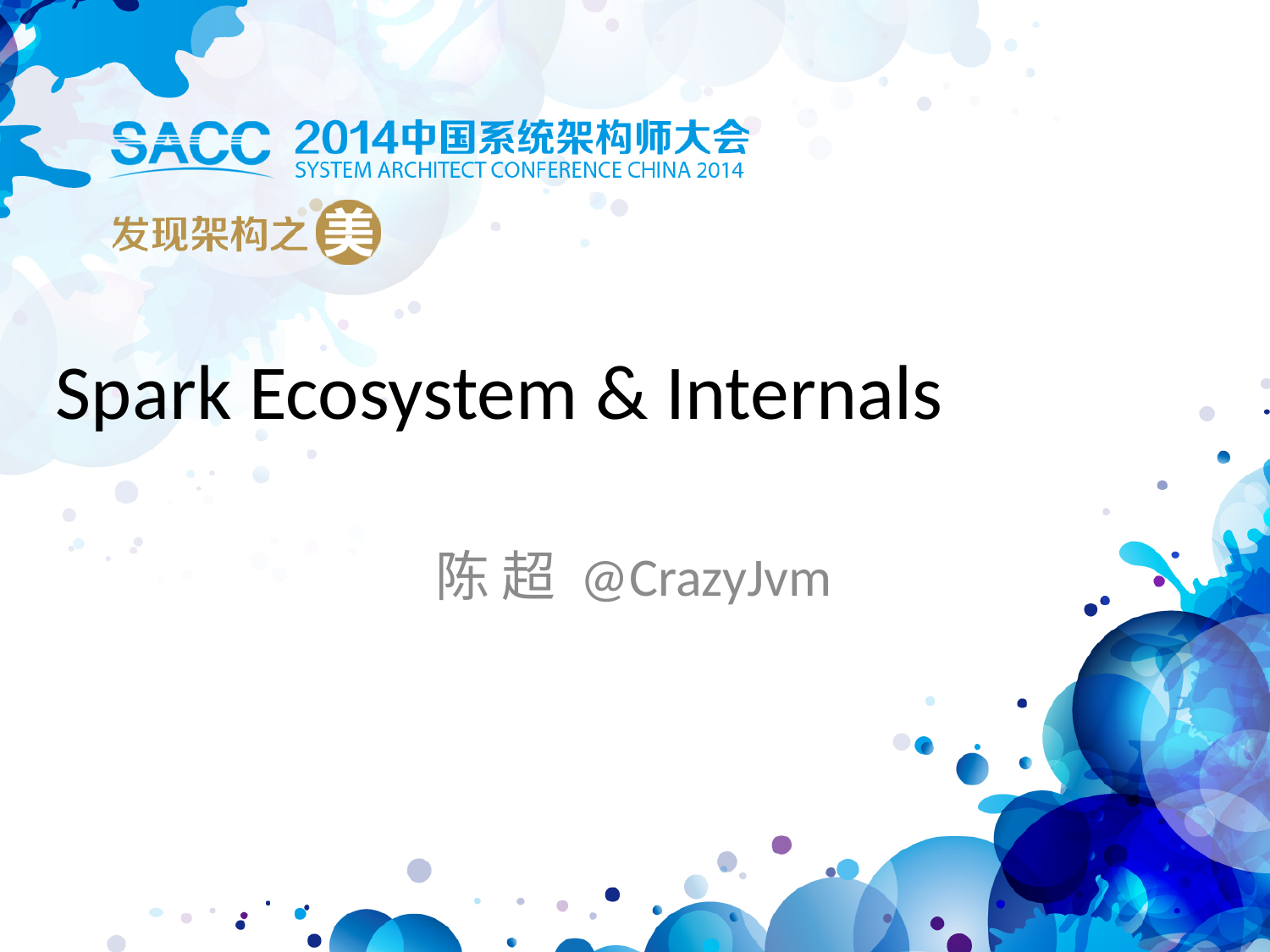

# Spark Ecosystem & Internals
							陈 超 @CrazyJvm